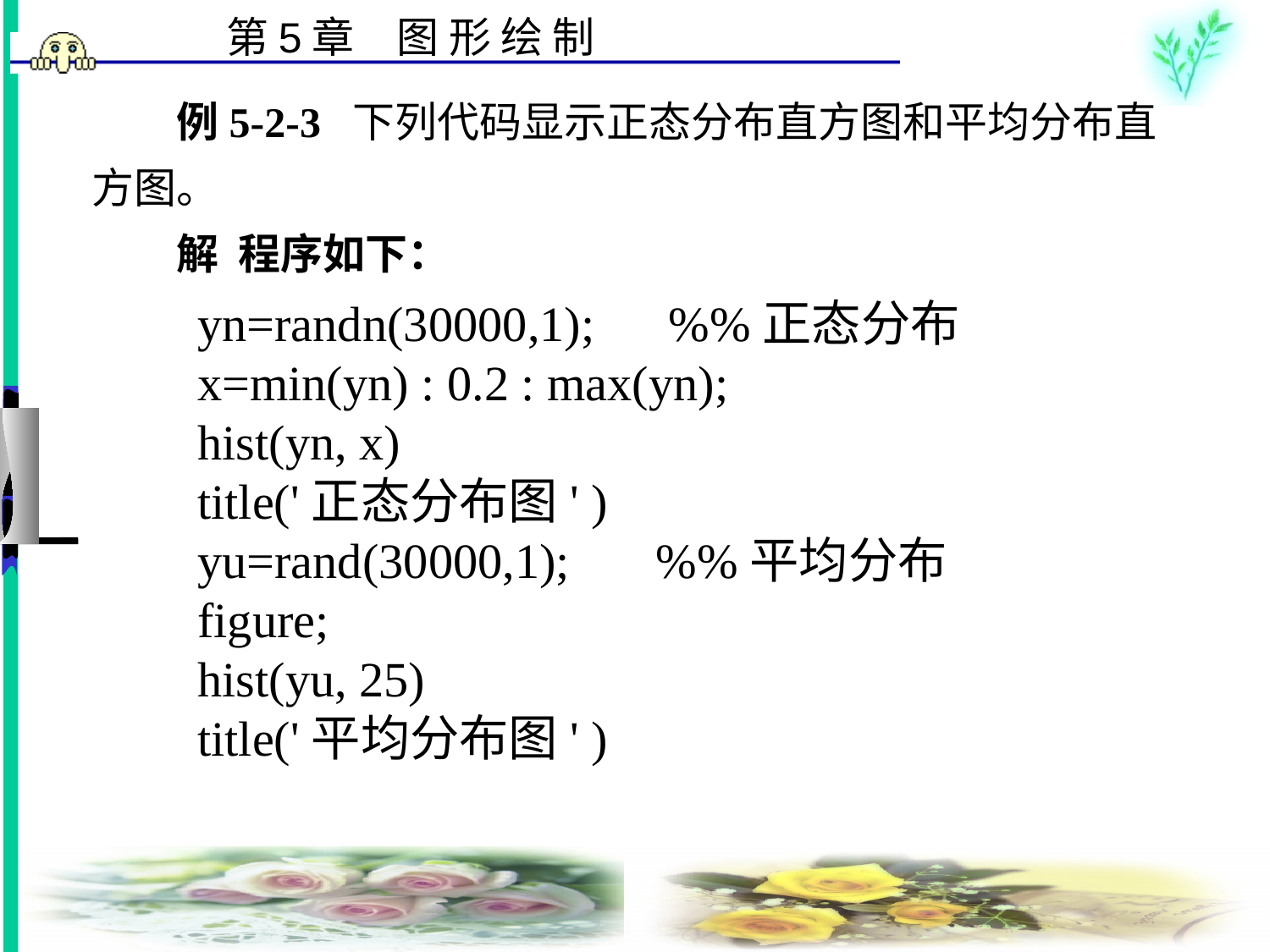

# 例5-2-3  下列代码显示正态分布直方图和平均分布直方图。 　　解  程序如下：
yn=randn(30000,1);      %%正态分布
x=min(yn) : 0.2 : max(yn);
hist(yn, x)
title('正态分布图' )
yu=rand(30000,1);       %%平均分布
figure;
hist(yu, 25)
title('平均分布图' )